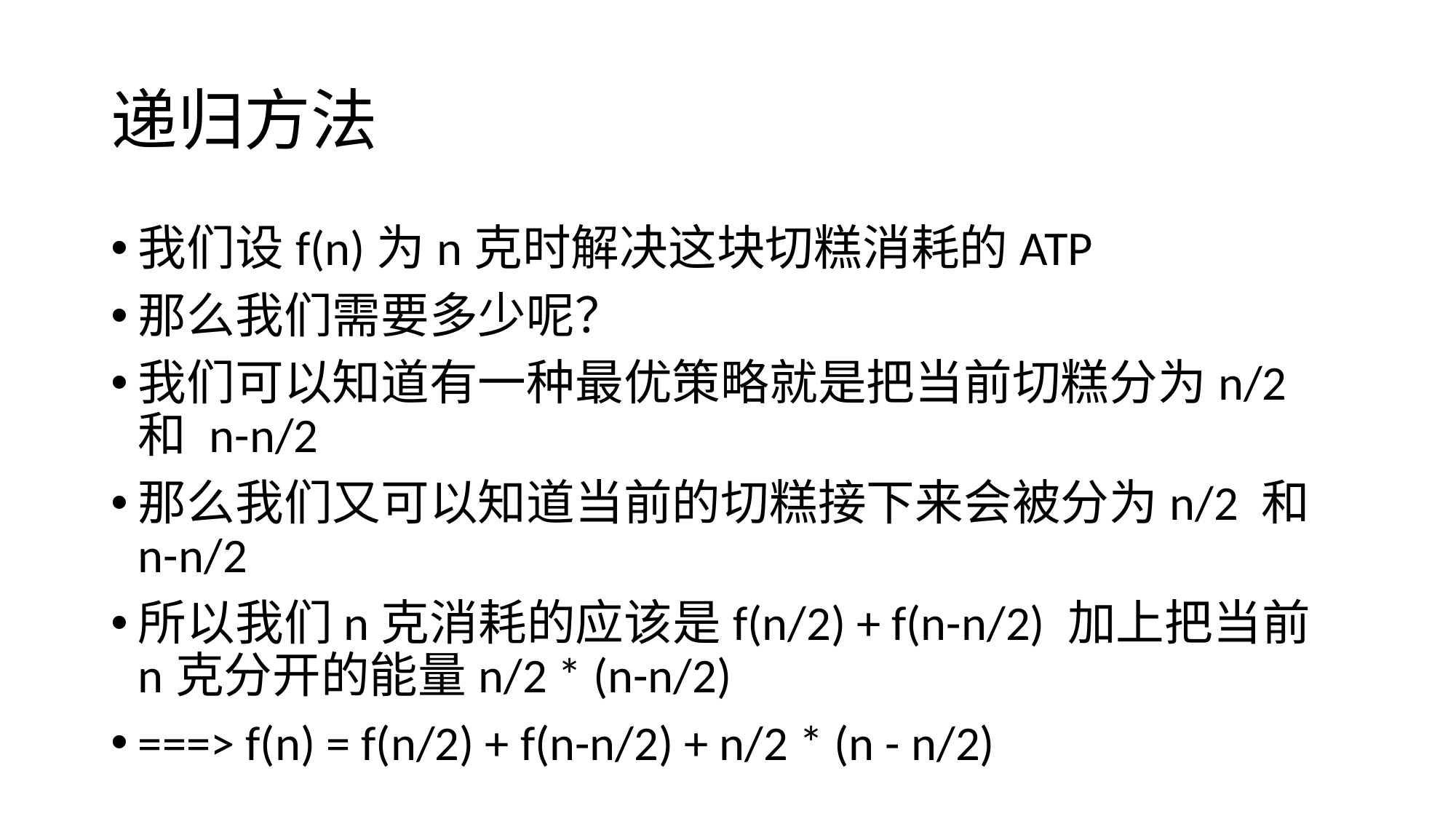

# 递归方法
我们设f(n)为n克时解决这块切糕消耗的ATP
那么我们需要多少呢？
我们可以知道有一种最优策略就是把当前切糕分为n/2 和 n-n/2
那么我们又可以知道当前的切糕接下来会被分为n/2 和 n-n/2
所以我们n克消耗的应该是f(n/2) + f(n-n/2) 加上把当前n克分开的能量n/2 * (n-n/2)
===> f(n) = f(n/2) + f(n-n/2) + n/2 * (n - n/2)